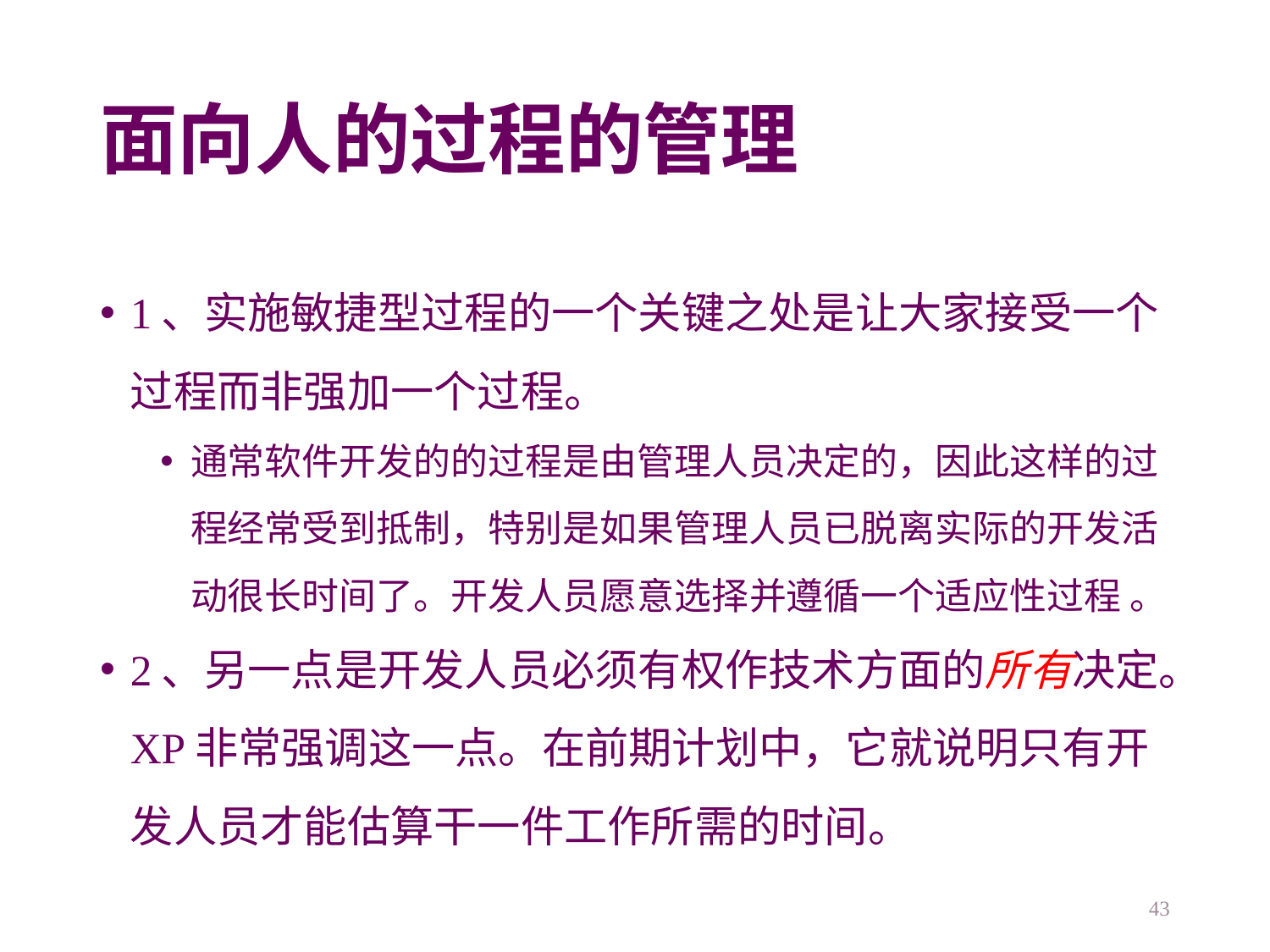

# 面向人的过程的管理
1、实施敏捷型过程的一个关键之处是让大家接受一个过程而非强加一个过程。
通常软件开发的的过程是由管理人员决定的，因此这样的过程经常受到抵制，特别是如果管理人员已脱离实际的开发活动很长时间了。开发人员愿意选择并遵循一个适应性过程 。
2、另一点是开发人员必须有权作技术方面的所有决定。XP非常强调这一点。在前期计划中，它就说明只有开发人员才能估算干一件工作所需的时间。

43